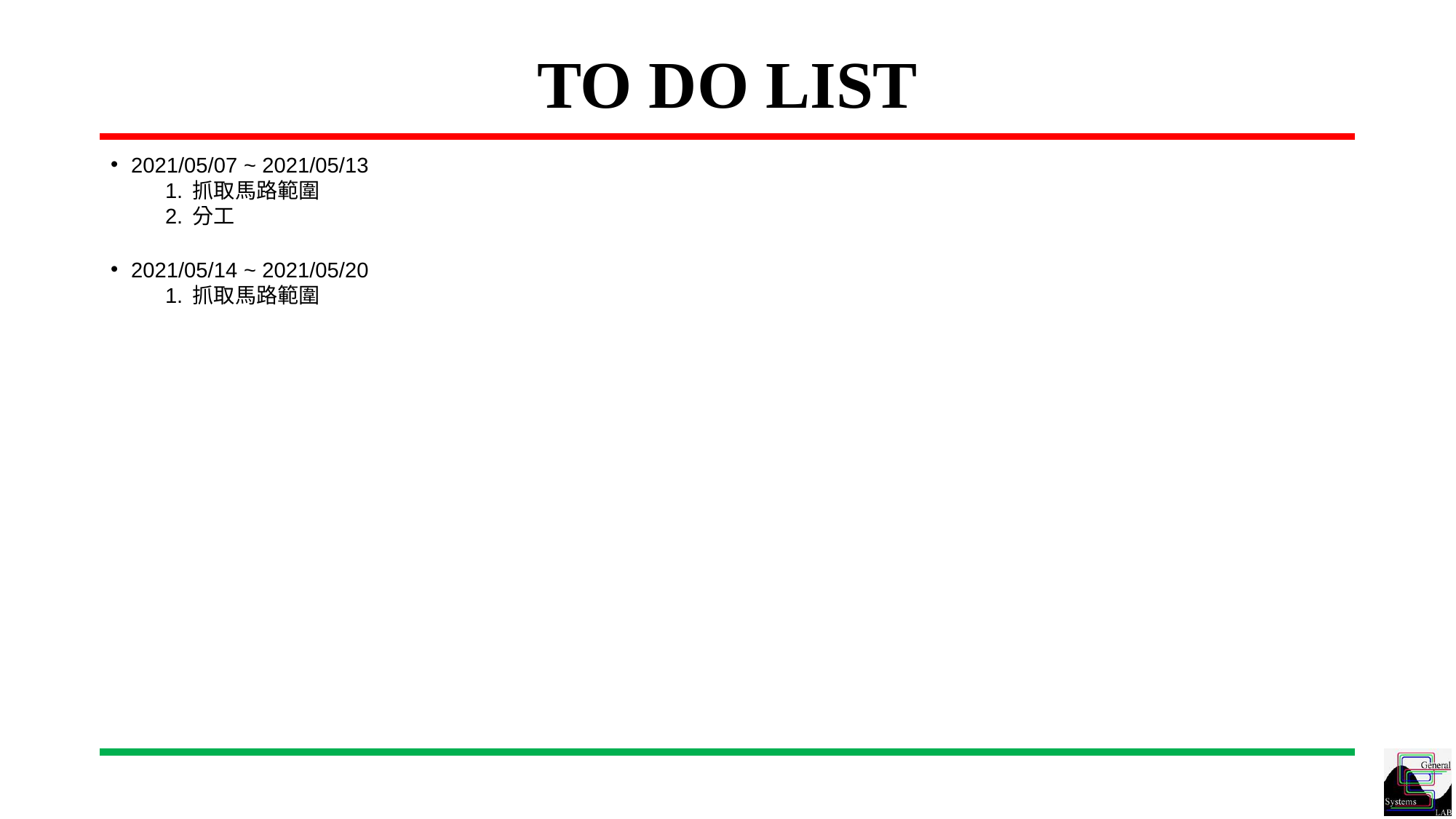

# TO DO LIST
2021/05/07 ~ 2021/05/13
抓取馬路範圍
分工
2021/05/14 ~ 2021/05/20
抓取馬路範圍